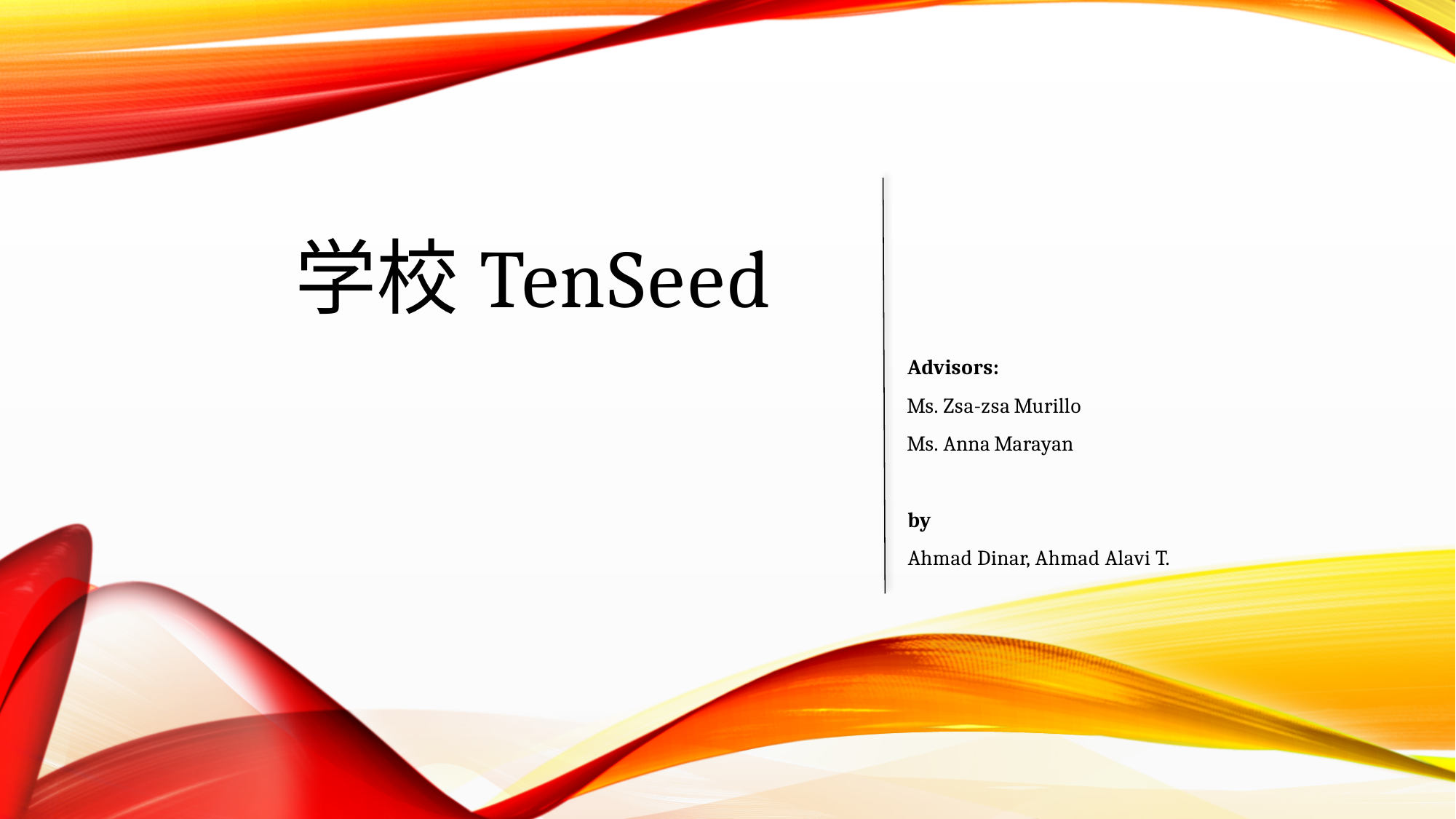

Advisors:
Ms. Zsa-zsa Murillo
Ms. Anna Marayan

by
Ahmad Dinar, Ahmad Alavi T.

# 学校TenSeed